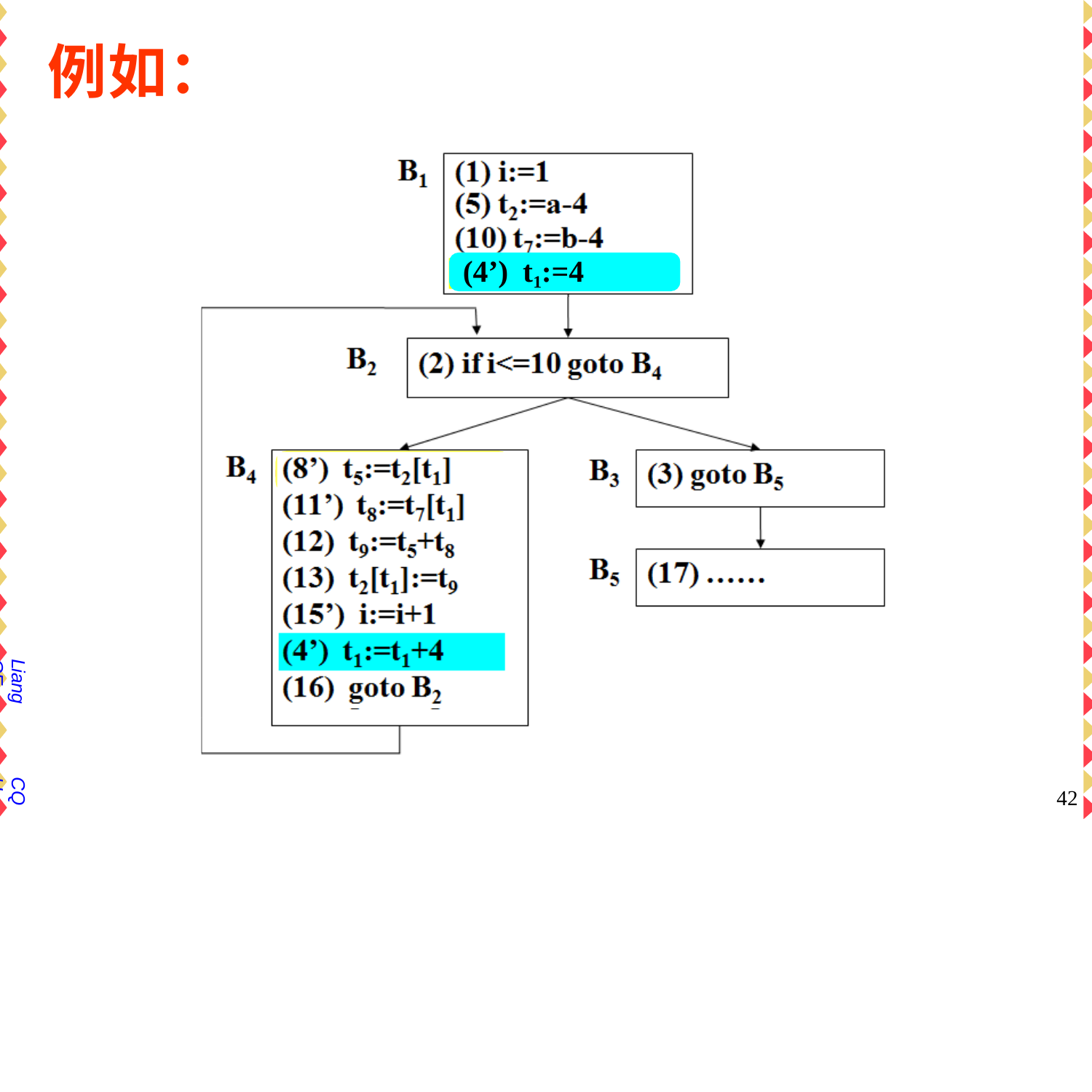

例如：

# (4’) t1:=4

(4’) t1:=t1+4

Liang GE
CQU
42